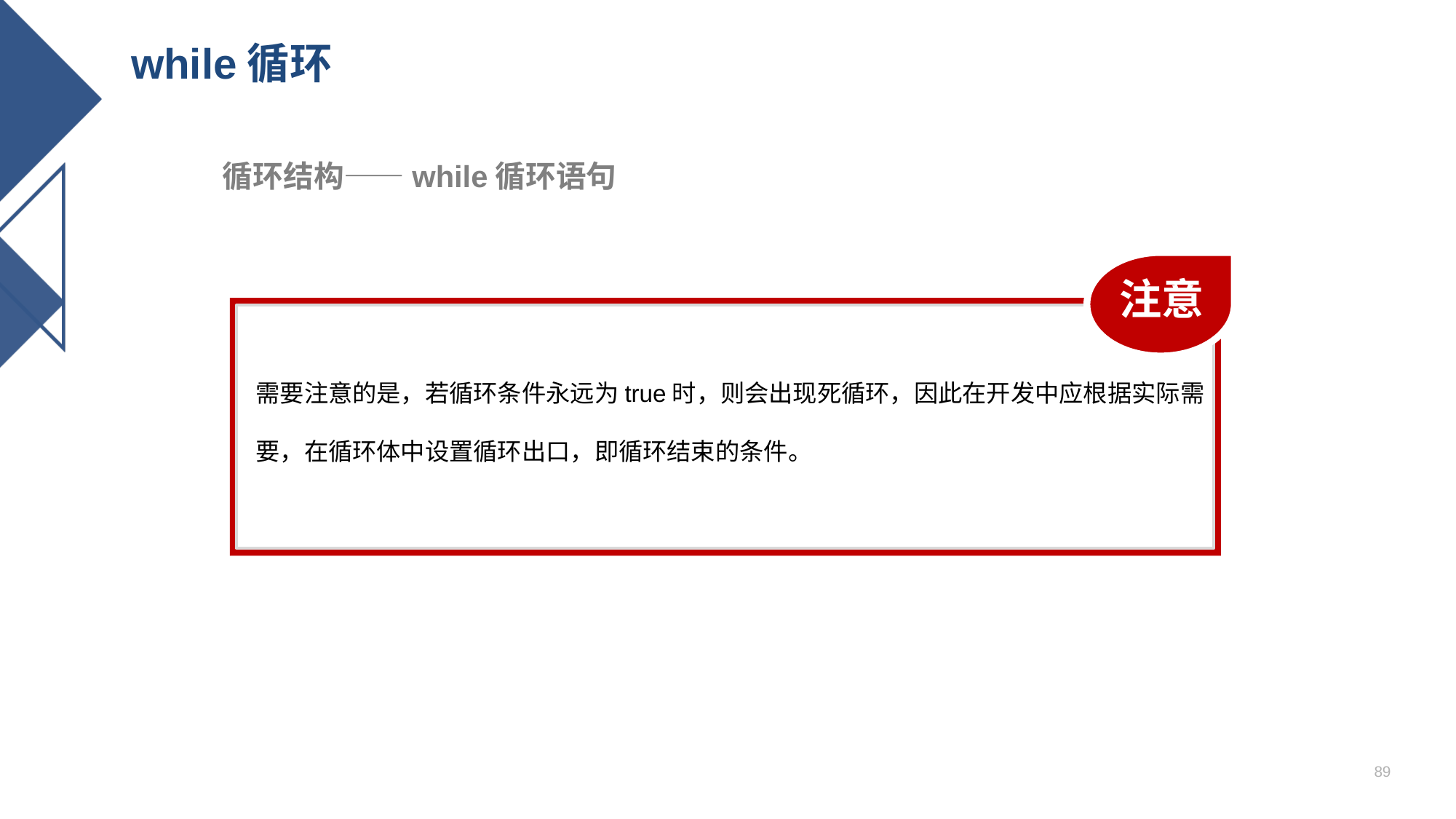

# while循环
循环结构——while循环语句

注意

需要注意的是，若循环条件永远为true时，则会出现死循环，因此在开发中应根据实际需要，在循环体中设置循环出口，即循环结束的条件。
89